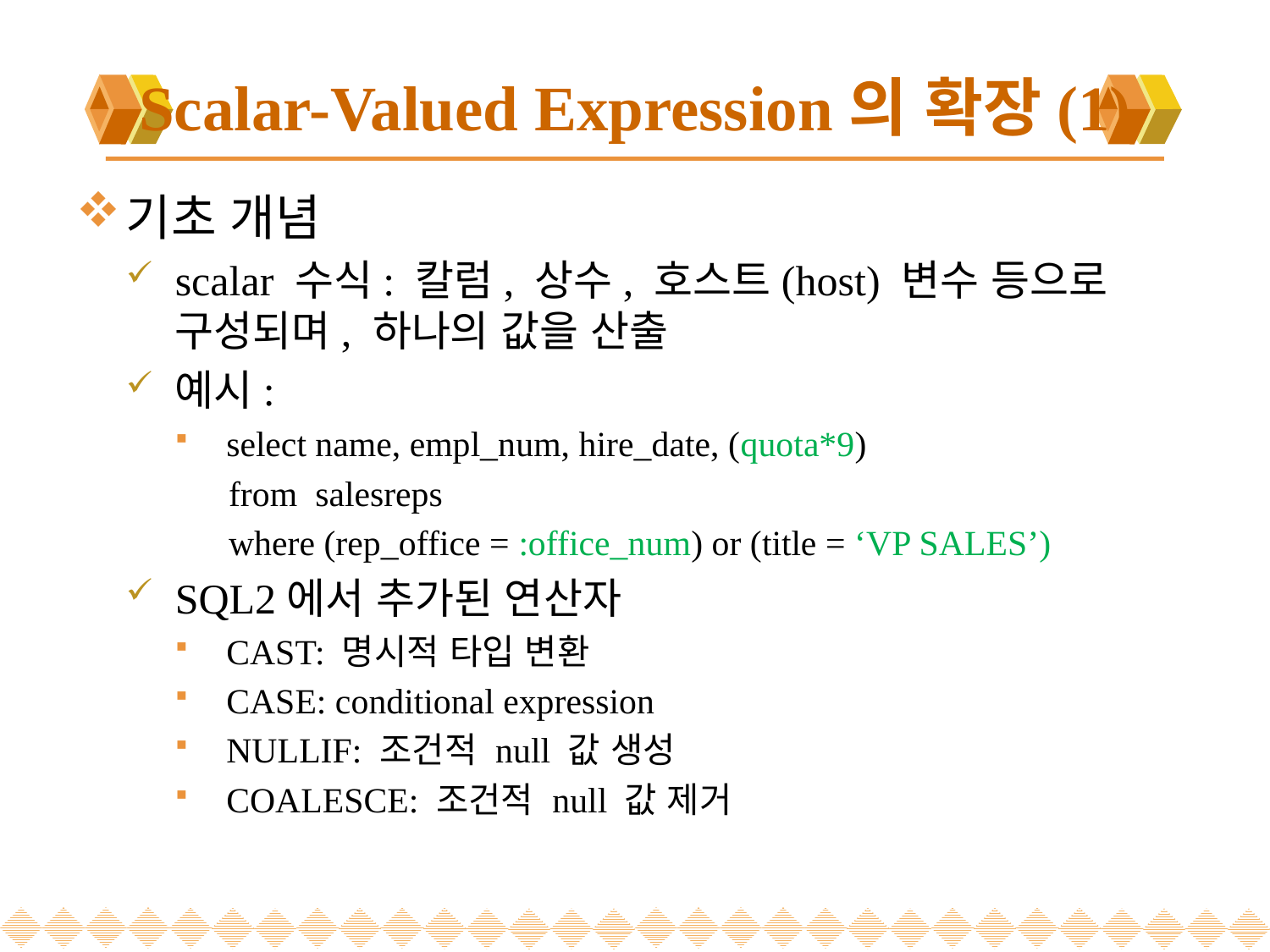

# Scalar-Valued Expression의 확장(1)
기초 개념
scalar 수식: 칼럼, 상수, 호스트(host) 변수 등으로 구성되며, 하나의 값을 산출
예시:
select name, empl_num, hire_date, (quota*9)
      from  salesreps
      where (rep_office = :office_num) or (title = ‘VP SALES’)
SQL2에서 추가된 연산자
CAST: 명시적 타입 변환
CASE: conditional expression
NULLIF: 조건적 null 값 생성
COALESCE: 조건적 null 값 제거